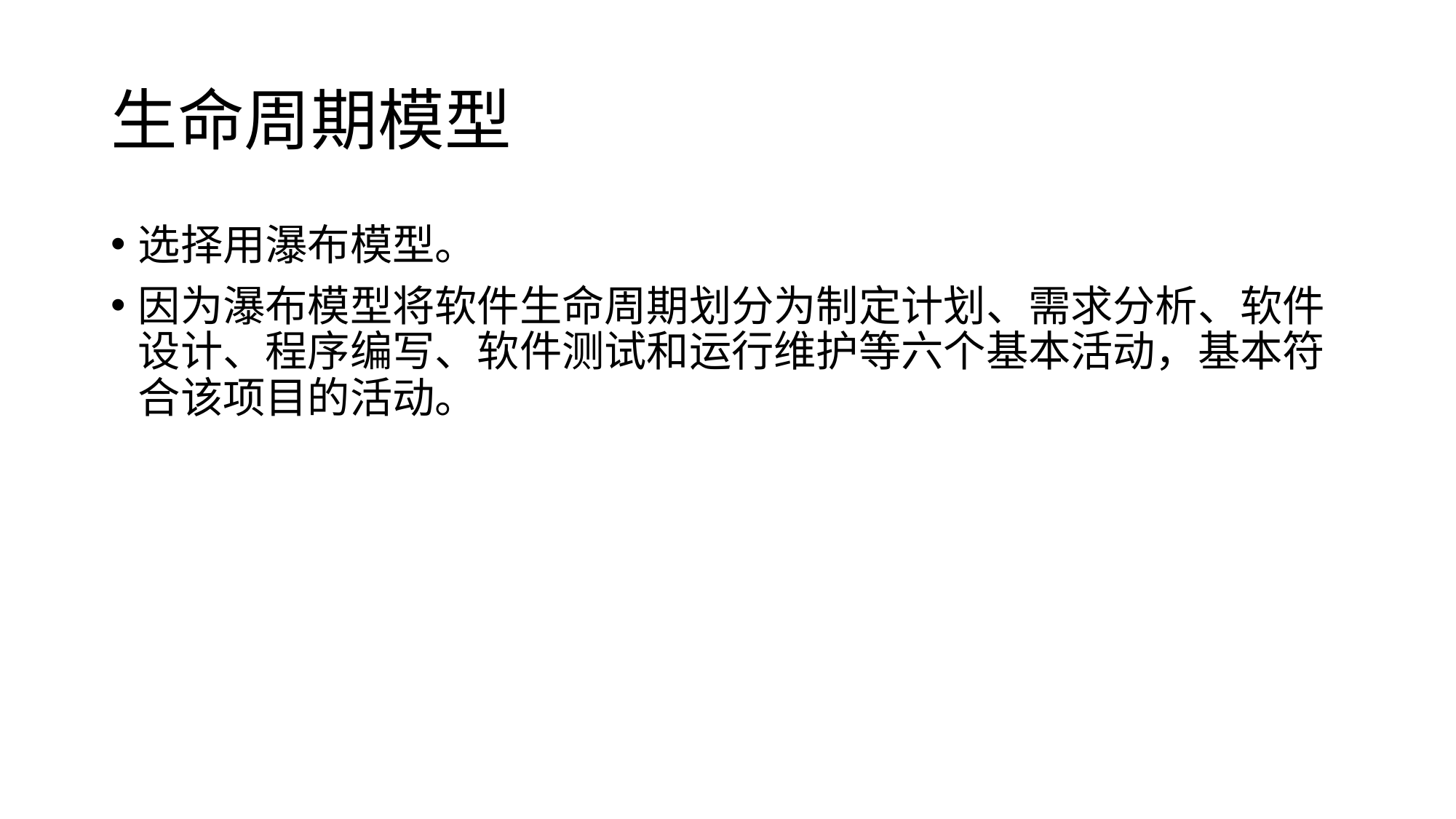

# 生命周期模型
选择用瀑布模型。
因为瀑布模型将软件生命周期划分为制定计划、需求分析、软件设计、程序编写、软件测试和运行维护等六个基本活动，基本符合该项目的活动。